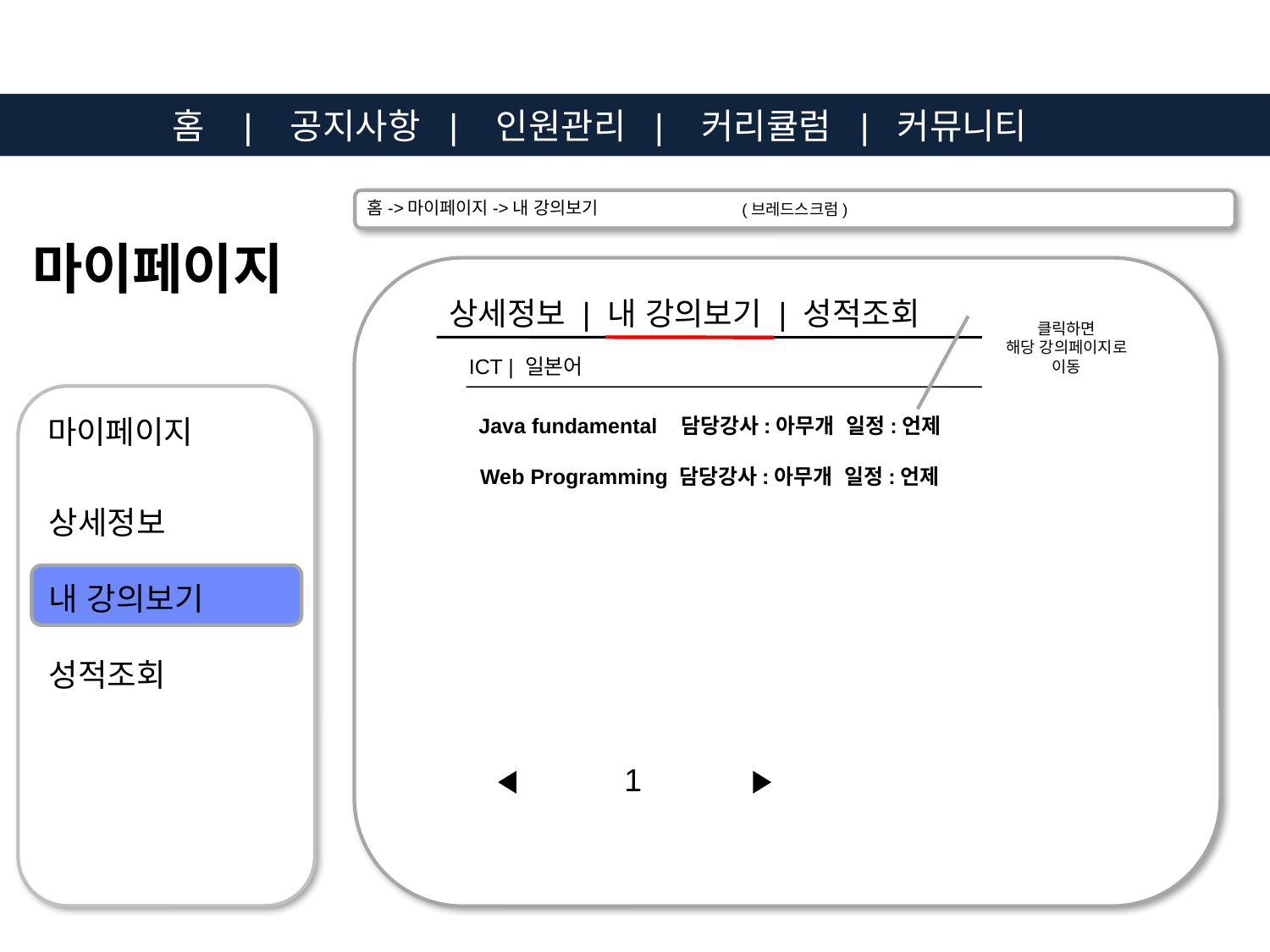

홈   |   공지사항  |   인원관리  |   커리큘럼  |  커뮤니티
(브레드스크럼)
홈->마이페이지->내 강의보기
마이페이지

상세정보 | 내 강의보기 | 성적조회
클릭하면
해당 강의페이지로
이동
ICT | 일본어

마이페이지
상세정보

내 강의보기

성적조회

Java fundamental   담당강사:아무개  일정:언제
Web Programming 담당강사:아무개  일정:언제

◀	1	▶